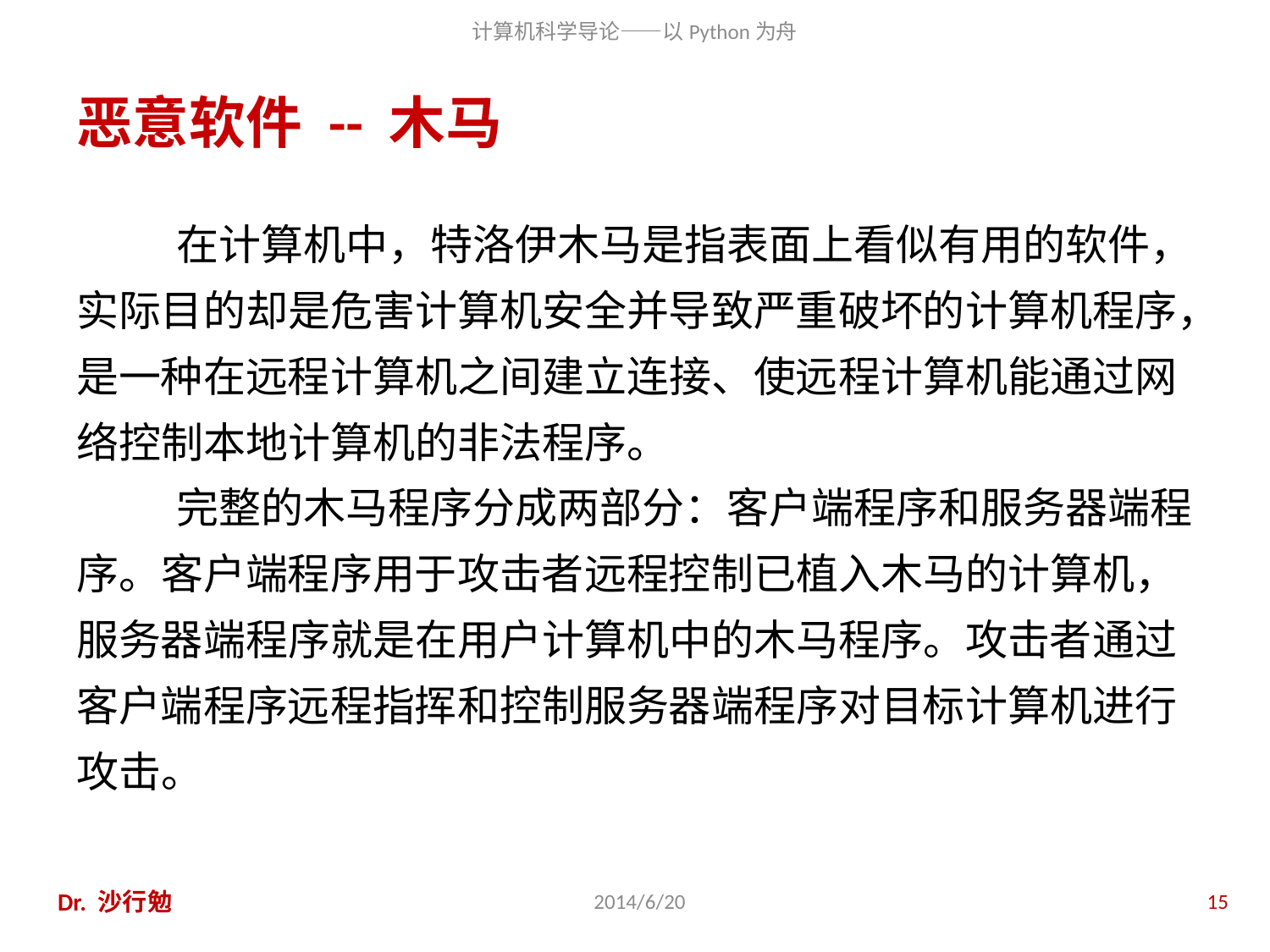

# 恶意软件 -- 木马
在计算机中，特洛伊木马是指表面上看似有用的软件，实际目的却是危害计算机安全并导致严重破坏的计算机程序，是一种在远程计算机之间建立连接、使远程计算机能通过网络控制本地计算机的非法程序。
完整的木马程序分成两部分：客户端程序和服务器端程序。客户端程序用于攻击者远程控制已植入木马的计算机，服务器端程序就是在用户计算机中的木马程序。攻击者通过客户端程序远程指挥和控制服务器端程序对目标计算机进行攻击。
Dr. 沙行勉
2014/6/20
15